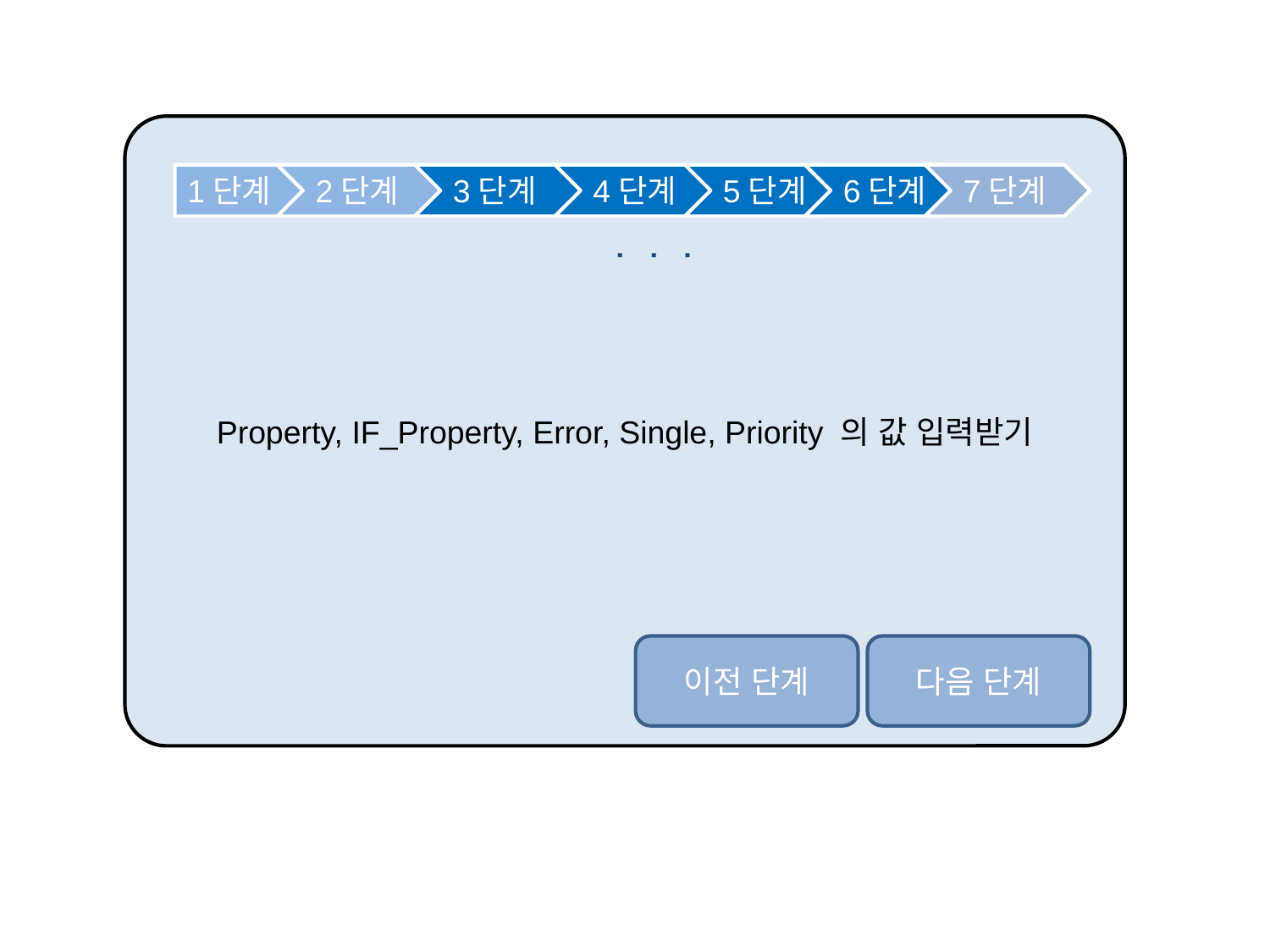

Property, IF_Property, Error, Single, Priority 의 값 입력받기
1단계
2단계

3단계

4단계

5단계

6단계

7단계

.
.
.
이전 단계
다음 단계